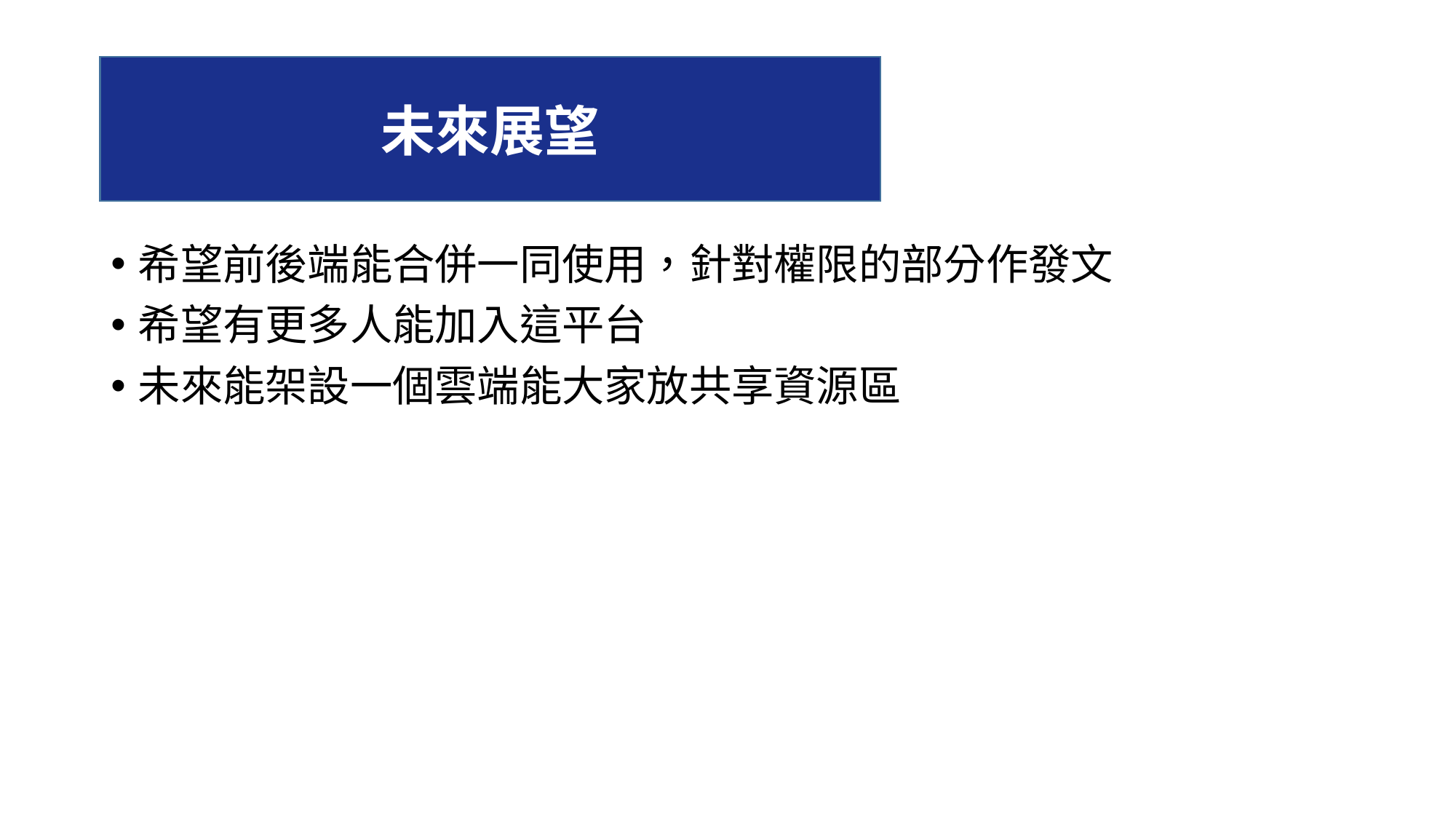

未來展望
希望前後端能合併一同使用，針對權限的部分作發文
希望有更多人能加入這平台
未來能架設一個雲端能大家放共享資源區